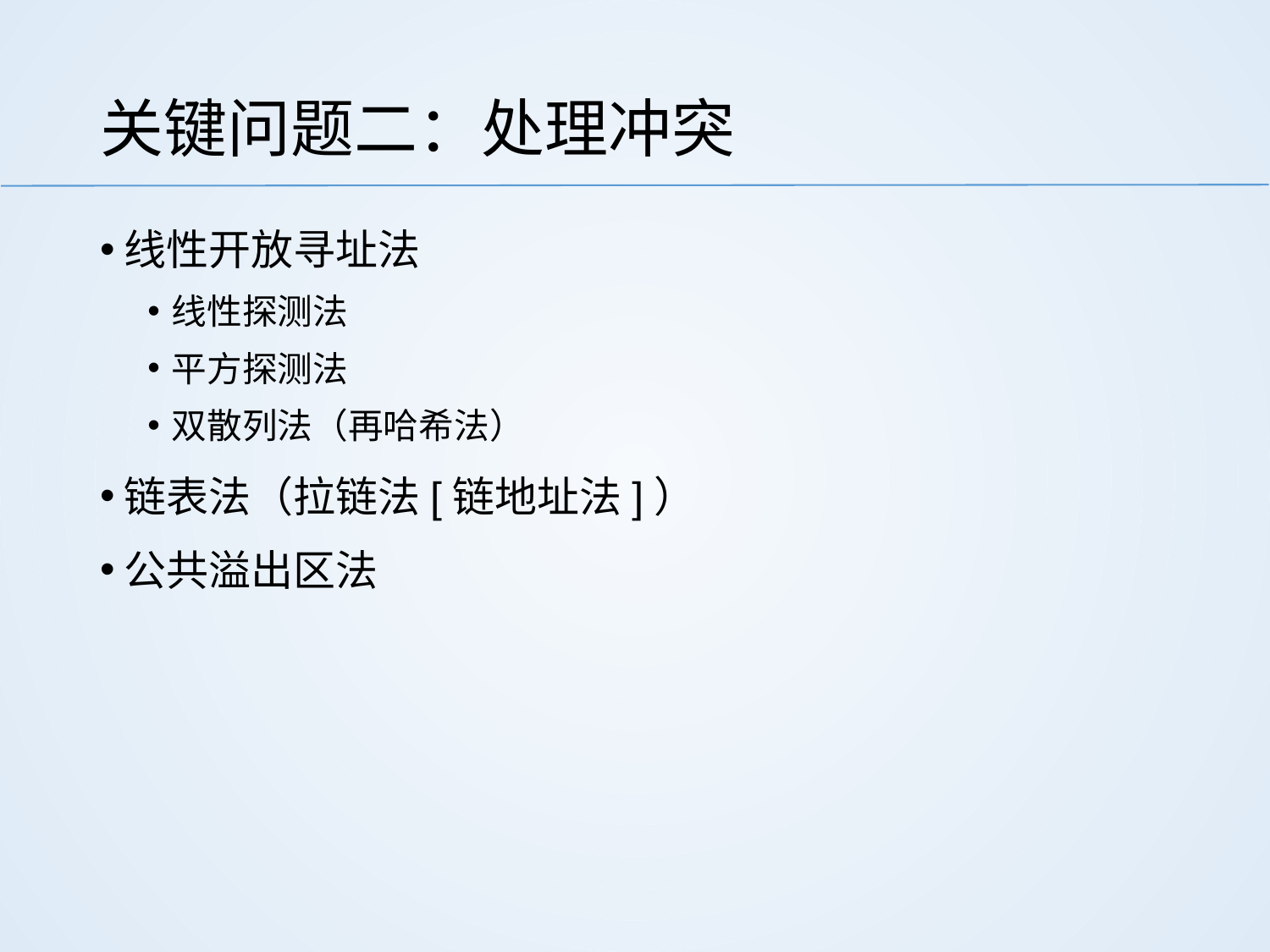

# 关键问题二：处理冲突
线性开放寻址法
线性探测法
平方探测法
双散列法（再哈希法）
链表法（拉链法[链地址法]）
公共溢出区法

41